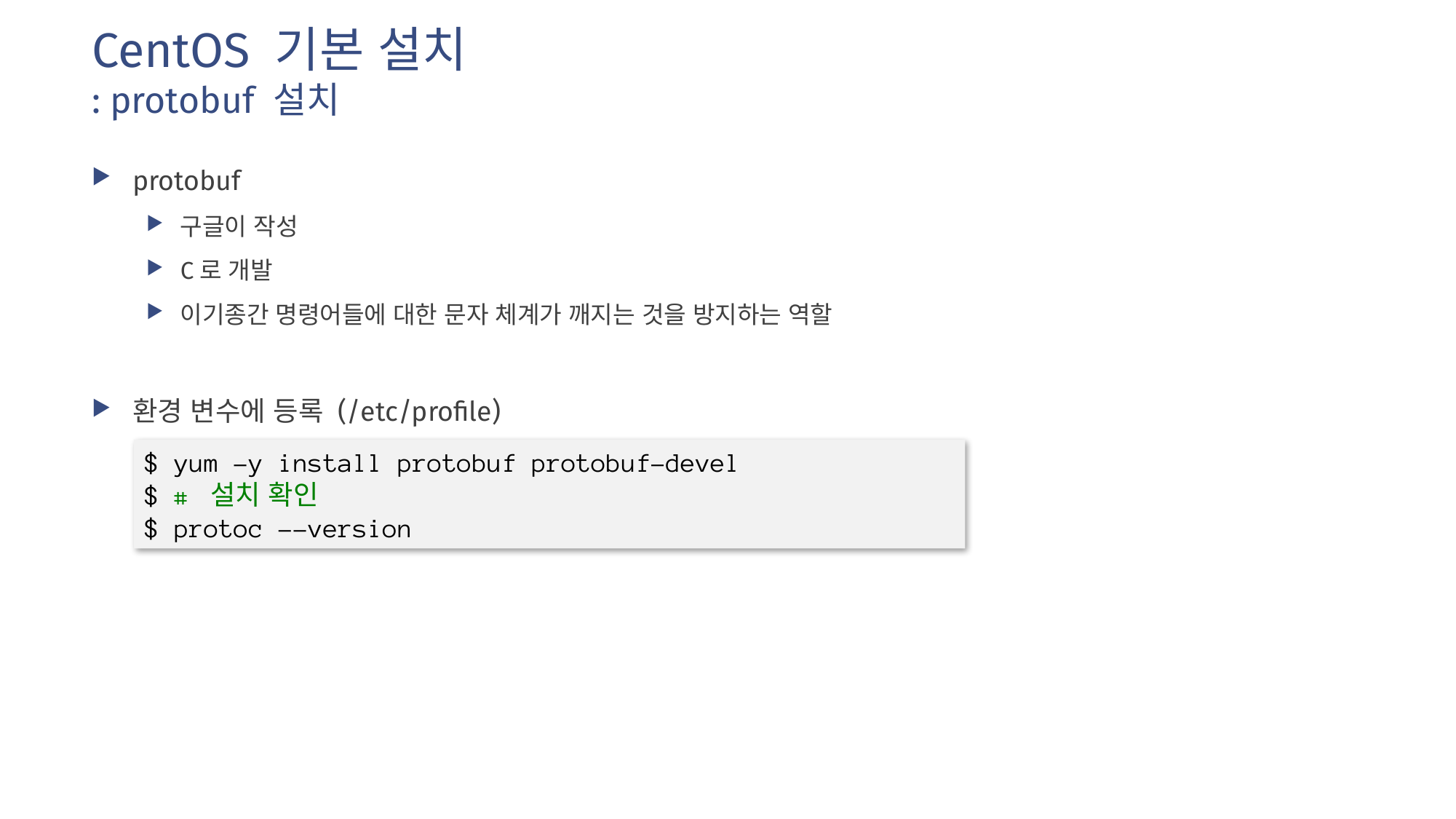

# CentOS 기본 설치 : protobuf 설치
protobuf
구글이 작성
C로 개발
이기종간 명령어들에 대한 문자 체계가 깨지는 것을 방지하는 역할

환경 변수에 등록 (/etc/profile)
$ yum -y install protobuf protobuf-devel
$ # 설치 확인
$ protoc --version